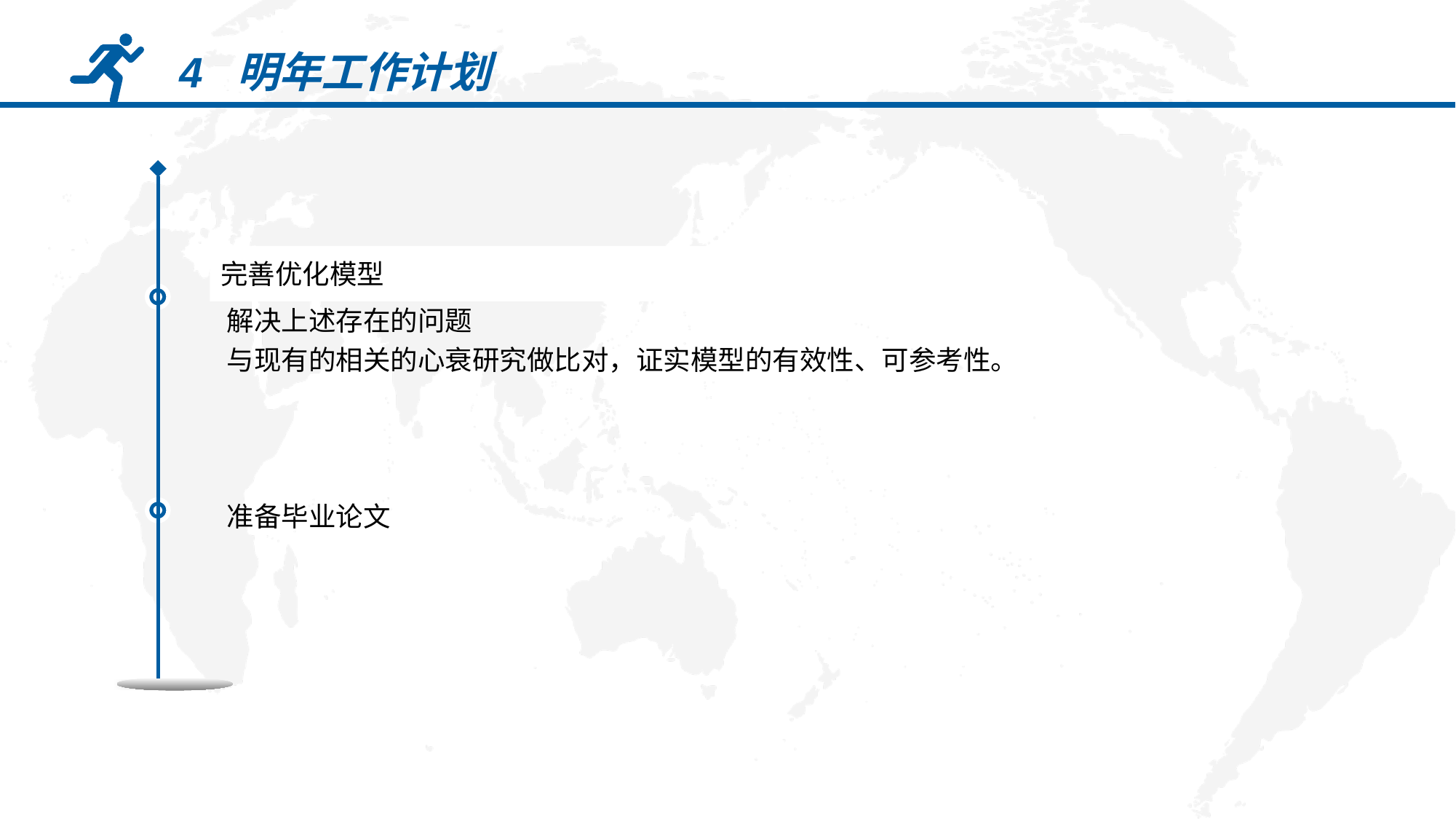

4  明年工作计划
完善优化模型
解决上述存在的问题
与现有的相关的心衰研究做比对，证实模型的有效性、可参考性。

准备毕业论文